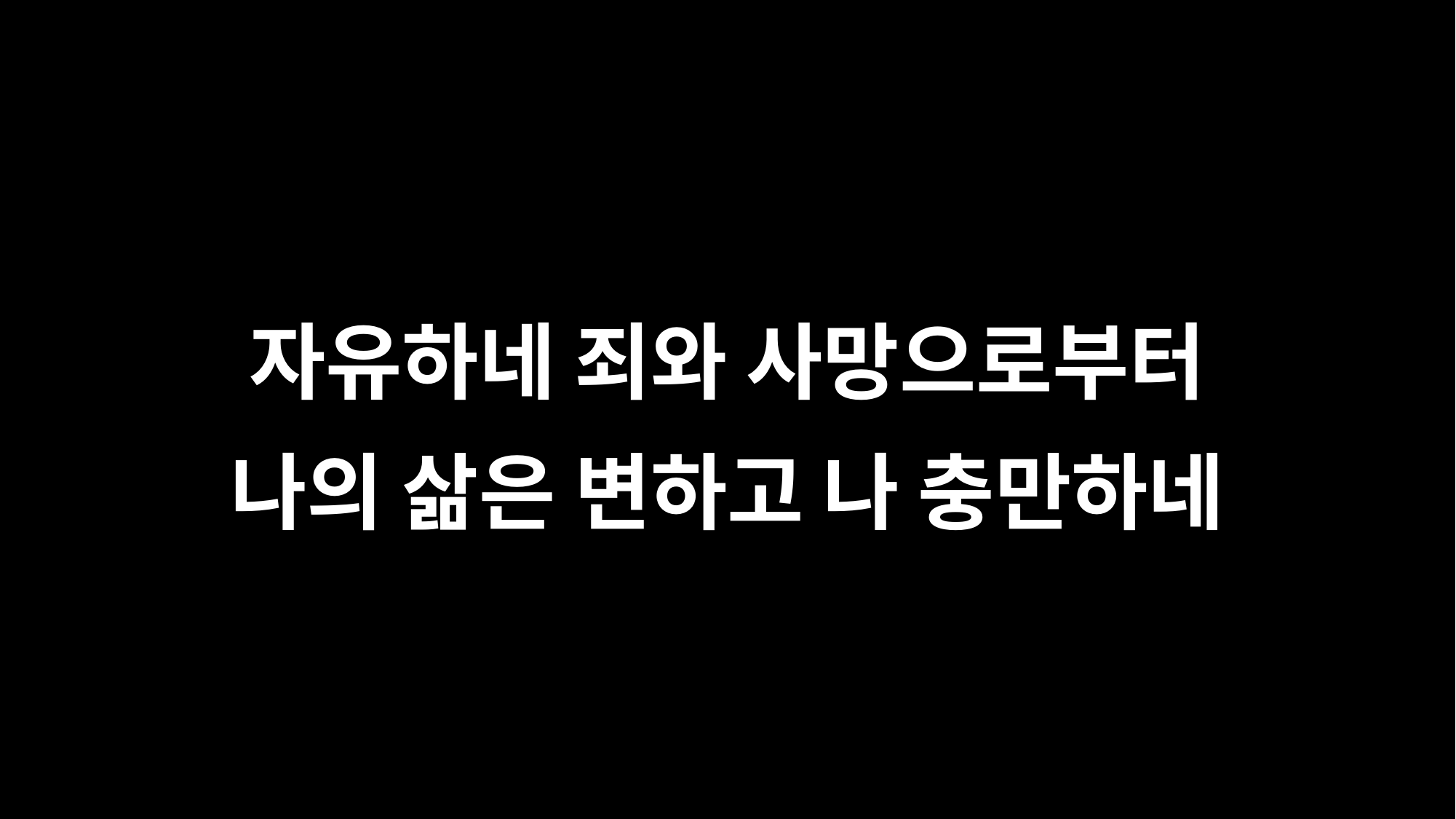

자유하네 죄와 사망으로부터
나의 삶은 변하고 나 충만하네